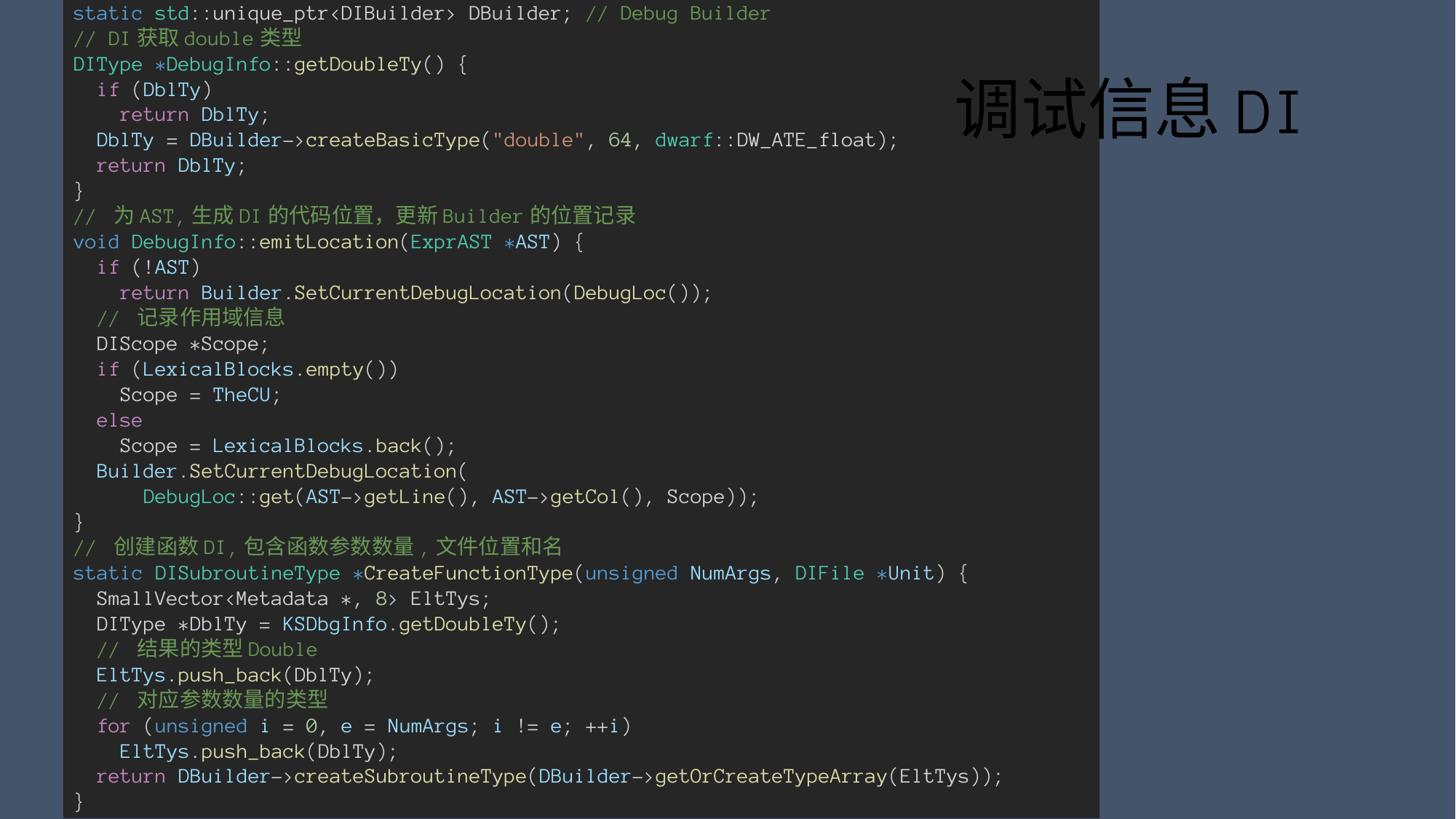

static std::unique_ptr<DIBuilder> DBuilder; // Debug Builder
// DI获取double类型
DIType *DebugInfo::getDoubleTy() {
  if (DblTy)
    return DblTy;
  DblTy = DBuilder->createBasicType("double", 64, dwarf::DW_ATE_float);
  return DblTy;
}
// 为AST,生成DI的代码位置，更新Builder的位置记录
void DebugInfo::emitLocation(ExprAST *AST) {
  if (!AST)
    return Builder.SetCurrentDebugLocation(DebugLoc());
  // 记录作用域信息
  DIScope *Scope;
  if (LexicalBlocks.empty())
    Scope = TheCU;
  else
    Scope = LexicalBlocks.back();
  Builder.SetCurrentDebugLocation(
      DebugLoc::get(AST->getLine(), AST->getCol(), Scope));
}
// 创建函数DI,包含函数参数数量,文件位置和名
static DISubroutineType *CreateFunctionType(unsigned NumArgs, DIFile *Unit) {
  SmallVector<Metadata *, 8> EltTys;
  DIType *DblTy = KSDbgInfo.getDoubleTy();
  // 结果的类型Double
  EltTys.push_back(DblTy);
  // 对应参数数量的类型
  for (unsigned i = 0, e = NumArgs; i != e; ++i)
    EltTys.push_back(DblTy);
  return DBuilder->createSubroutineType(DBuilder->getOrCreateTypeArray(EltTys));
}
# 调试信息DI